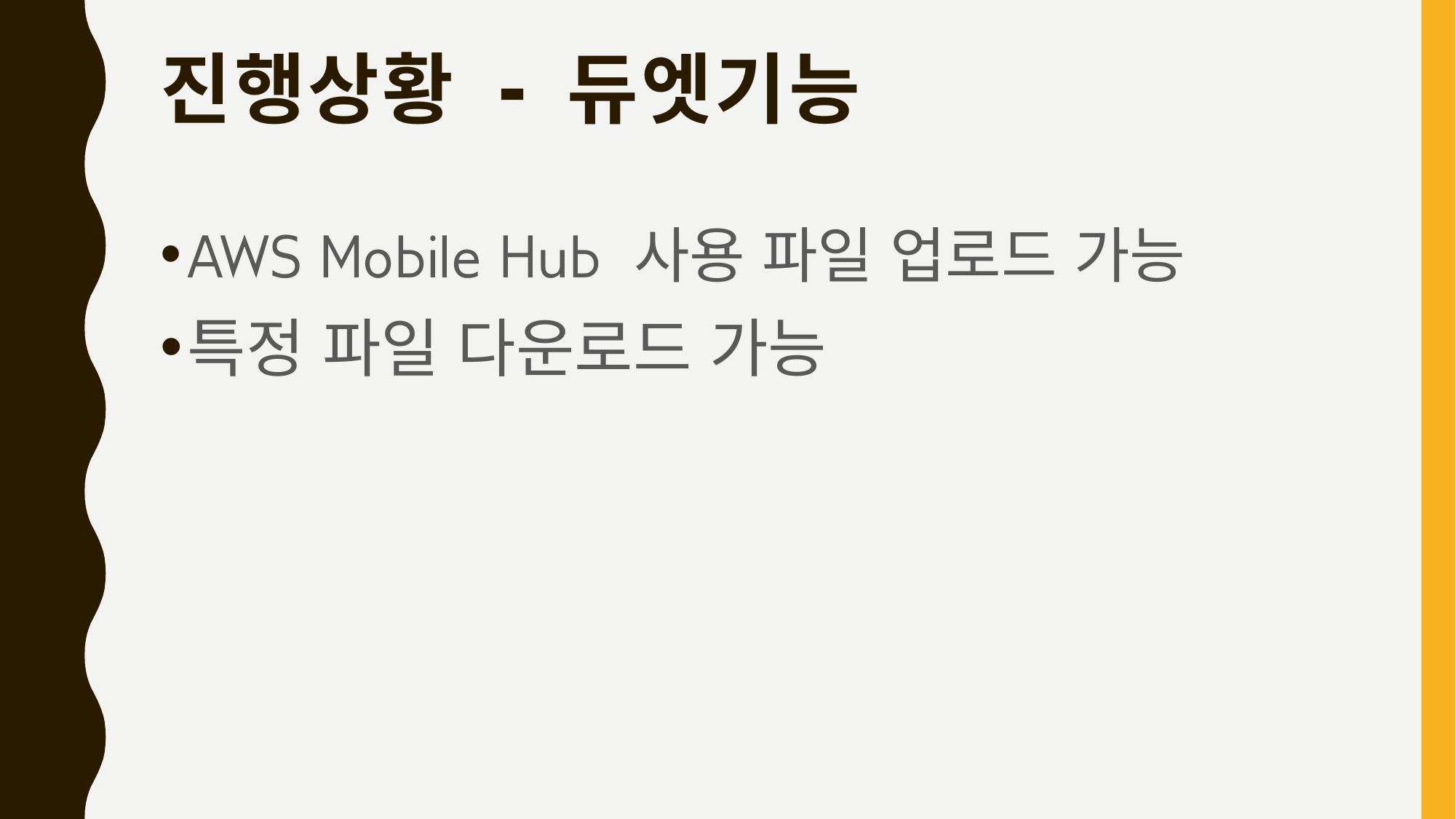

# 진행상황 - 듀엣기능
AWS Mobile Hub 사용 파일 업로드 가능
특정 파일 다운로드 가능